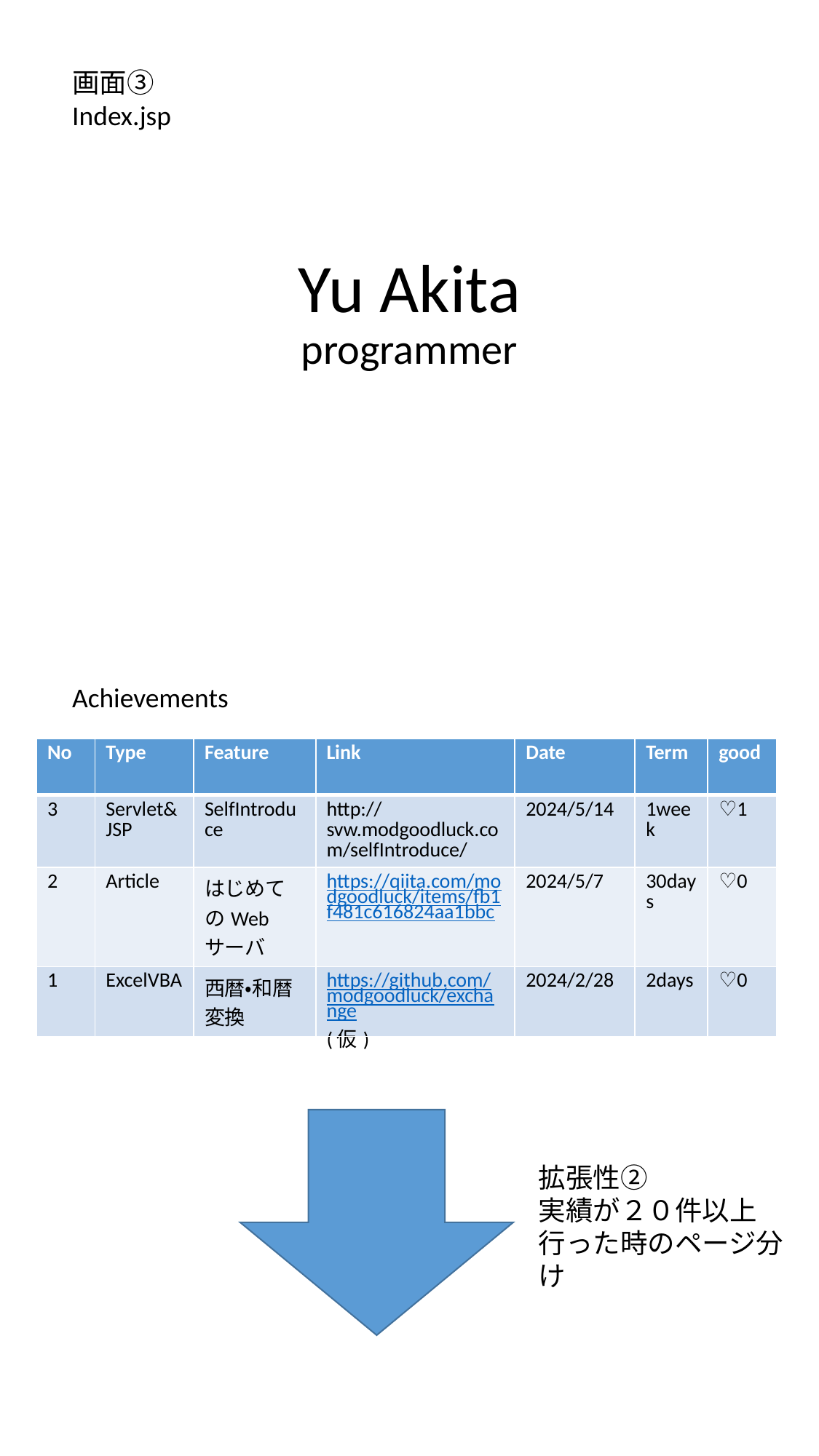

# Yu Akita programmer
画面③
Index.jsp
Achievements
| No | Type | Feature | Link | Date | Term | good |
| --- | --- | --- | --- | --- | --- | --- |
| 3 | Servlet&JSP | SelfIntroduce | http://svw.modgoodluck.com/selfIntroduce/ | 2024/5/14 | 1week | ♡1 |
| 2 | Article | はじめてのWebサーバ | https://qiita.com/modgoodluck/items/fb1f481c616824aa1bbc | 2024/5/7 | 30days | ♡0 |
| 1 | ExcelVBA | 西暦・和暦変換 | https://github.com/modgoodluck/exchange(仮) | 2024/2/28 | 2days | ♡0 |

拡張性②
実績が２０件以上行った時のページ分け